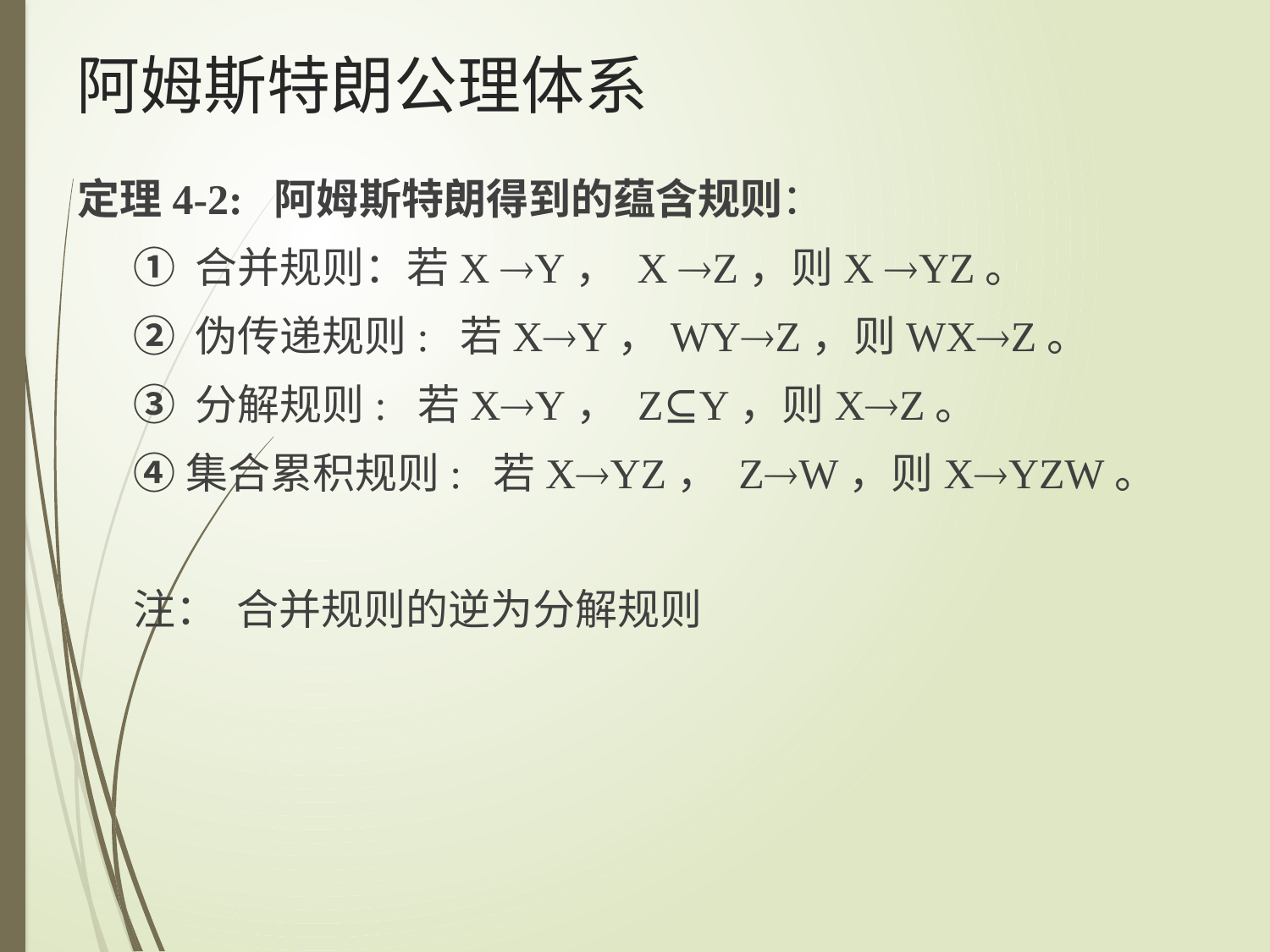

# 阿姆斯特朗公理体系
定理4-2:  阿姆斯特朗得到的蕴含规则：
① 合并规则：若X →Y， X →Z，则X →YZ。
② 伪传递规则:  若X→Y，WY→Z，则WX→Z。
③ 分解规则:  若X→Y， Z⊆Y，则X→Z。
④集合累积规则:  若X→YZ， Z→W，则X→YZW。

注：  合并规则的逆为分解规则